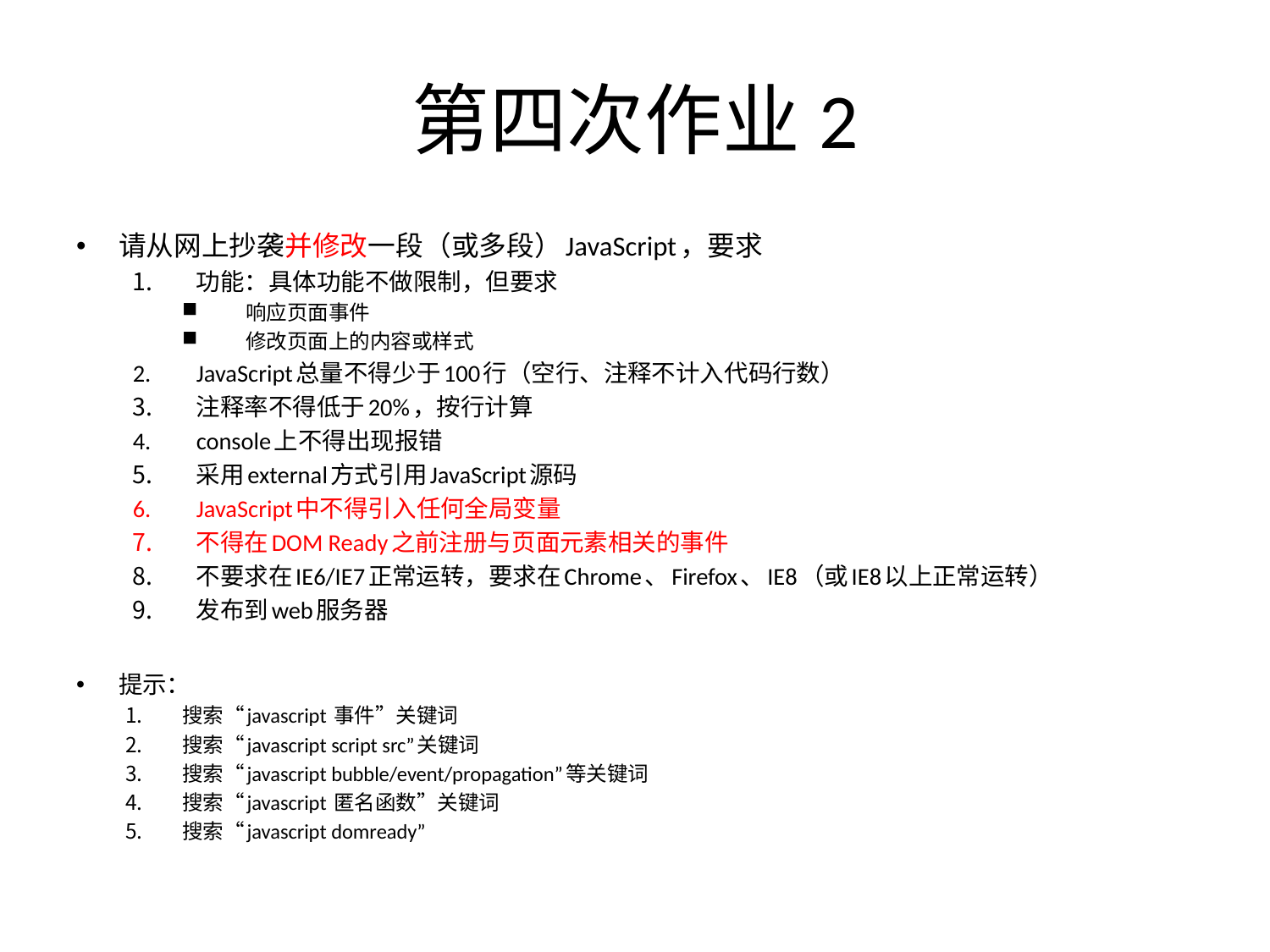

# 第四次作业2
请从网上抄袭并修改一段（或多段）JavaScript，要求
功能：具体功能不做限制，但要求
响应页面事件
修改页面上的内容或样式
JavaScript总量不得少于100行（空行、注释不计入代码行数）
注释率不得低于20%，按行计算
console上不得出现报错
采用external方式引用JavaScript源码
JavaScript中不得引入任何全局变量
不得在DOM Ready之前注册与页面元素相关的事件
不要求在IE6/IE7正常运转，要求在Chrome、Firefox、IE8（或IE8以上正常运转）
发布到web服务器

提示：
搜索“javascript 事件”关键词
搜索“javascript script src”关键词
搜索“javascript bubble/event/propagation”等关键词
搜索“javascript 匿名函数”关键词
搜索“javascript domready”